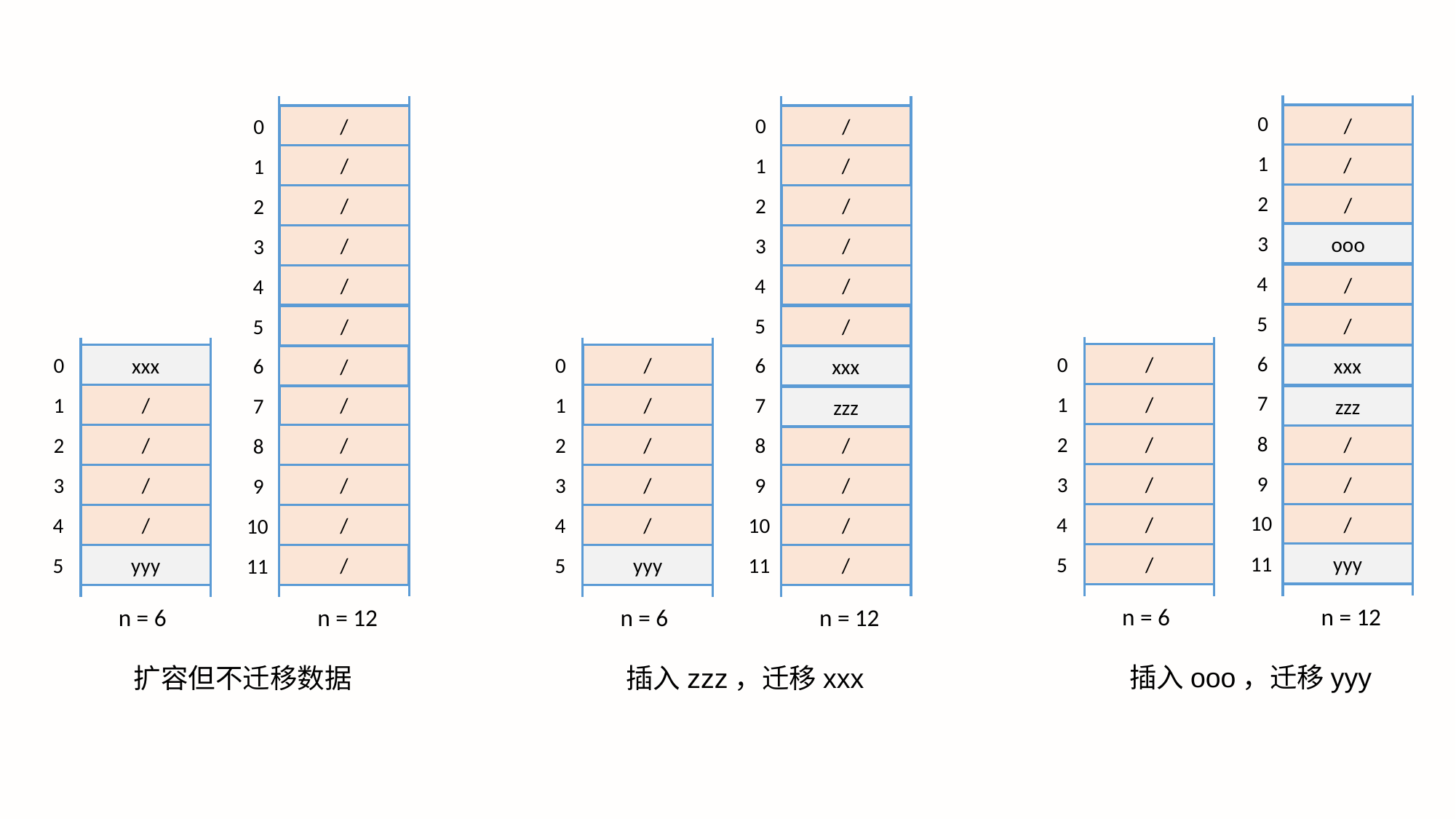

0
1
2
3
4
5
6
7
8
9
10
11
/
/
/
0
1
2
3
4
5
6
7
8
9
10
11
0
1
2
3
4
5
6
7
8
9
10
11
/
/
/
/
/
/
ooo
/
/
/
/
/
/
/
/
/
/
/
xxx
xxx
0
/
xxx
0
0
/
/
/
/
1
zzz
1
1
zzz
/
/
/
/
/
/
2
2
2
/
/
/
/
/
/
3
3
3
/
/
/
/
/
/
4
4
4
yyy
/
/
yyy
/
yyy
/
5
5
5
n = 6
n = 12
n = 6
n = 12
n = 6
n = 12
插入ooo，迁移yyy
扩容但不迁移数据
插入zzz，迁移xxx